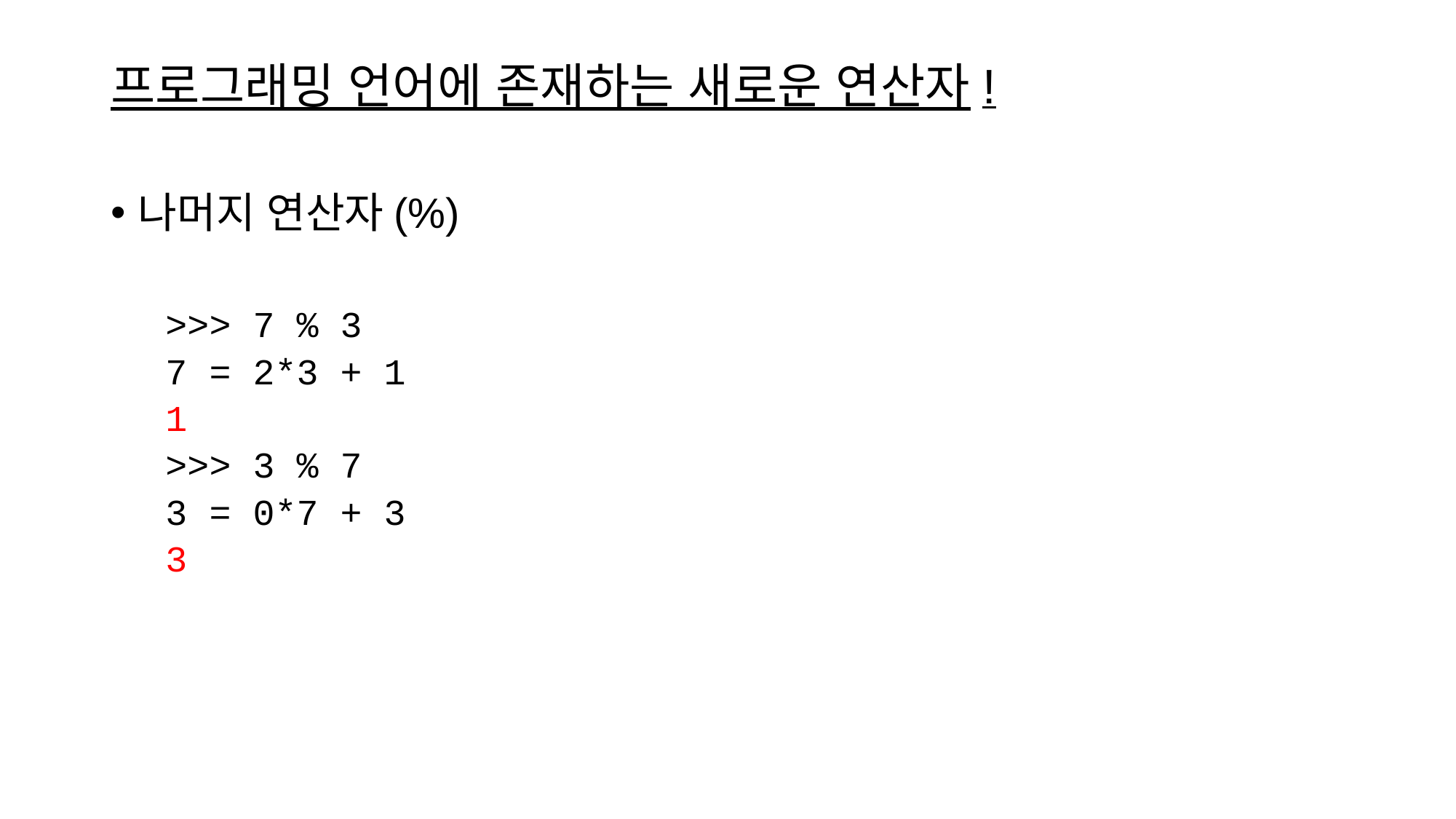

# 프로그래밍 언어에 존재하는 새로운 연산자!
나머지 연산자(%)

>>> 7 % 3
7 = 2*3 + 1
1
>>> 3 % 7
3 = 0*7 + 3
3